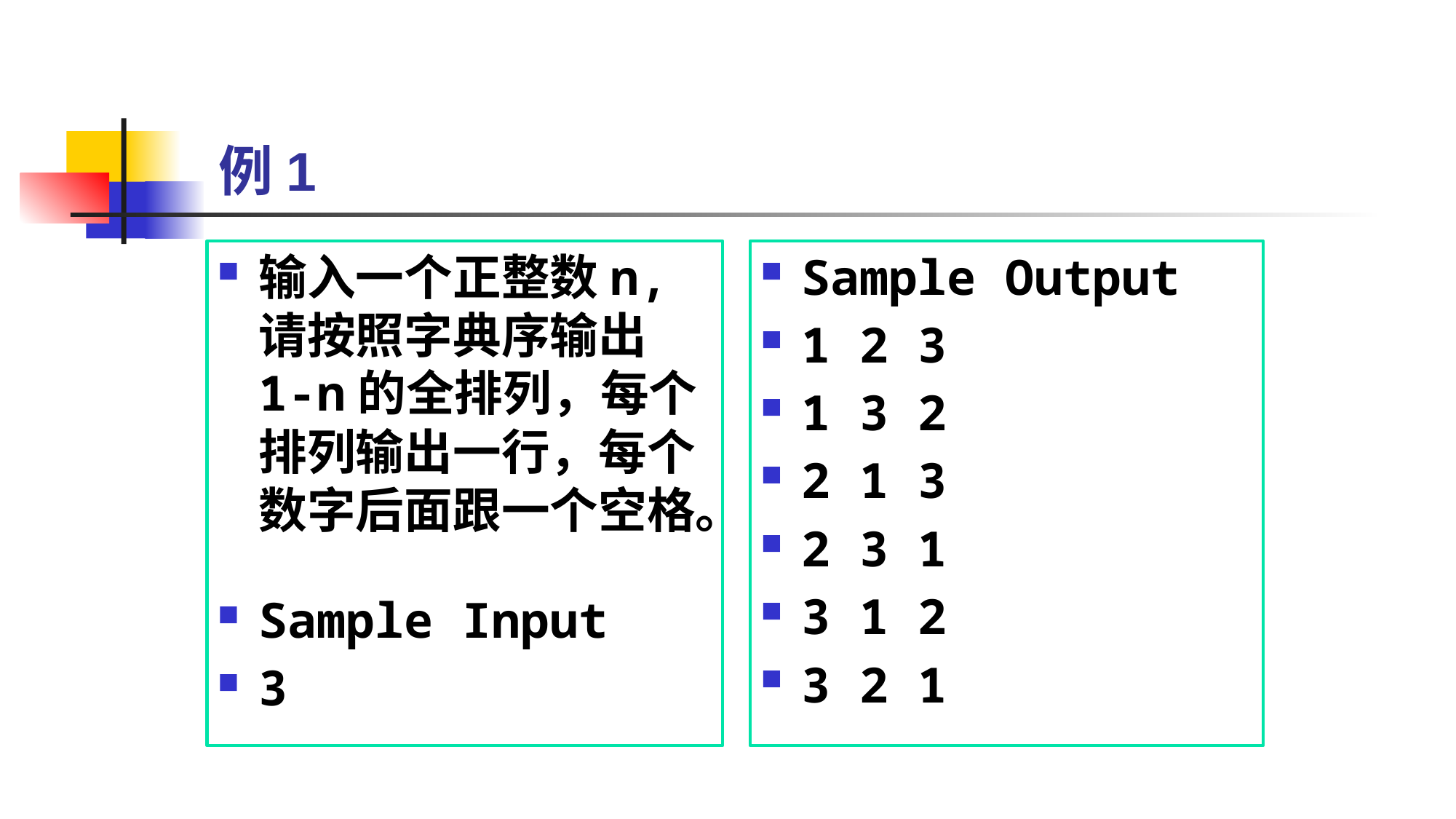

# 例1
输入一个正整数n,请按照字典序输出1-n的全排列，每个排列输出一行，每个数字后面跟一个空格。

Sample Input
3
Sample Output
1 2 3
1 3 2
2 1 3
2 3 1
3 1 2
3 2 1
8